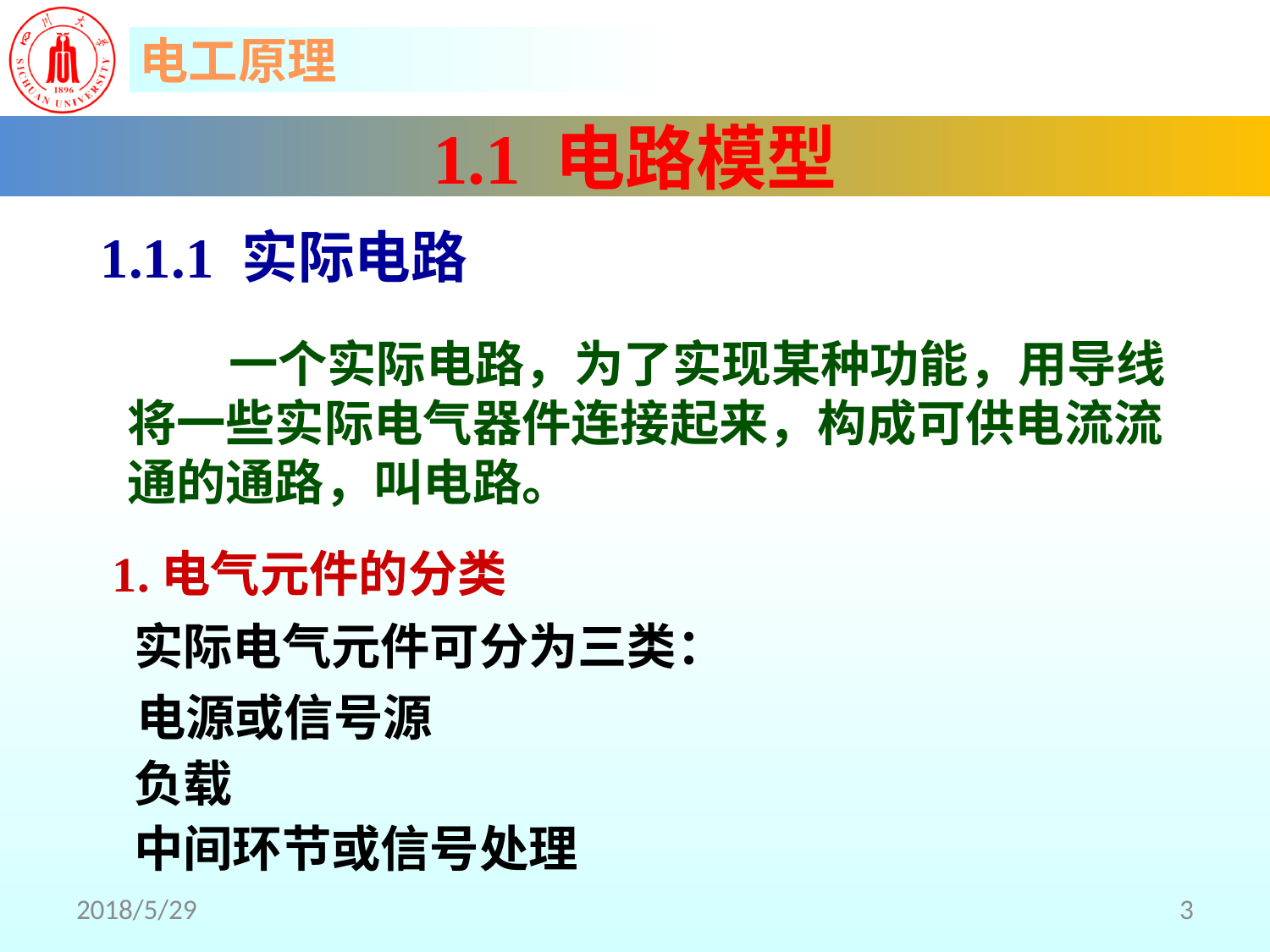

1.1 电路模型
1.1.1 实际电路
        一个实际电路，为了实现某种功能，用导线将一些实际电气器件连接起来，构成可供电流流通的通路，叫电路。
  1.电气元件的分类
实际电气元件可分为三类：
电源或信号源
负载
中间环节或信号处理
2018/5/29
3